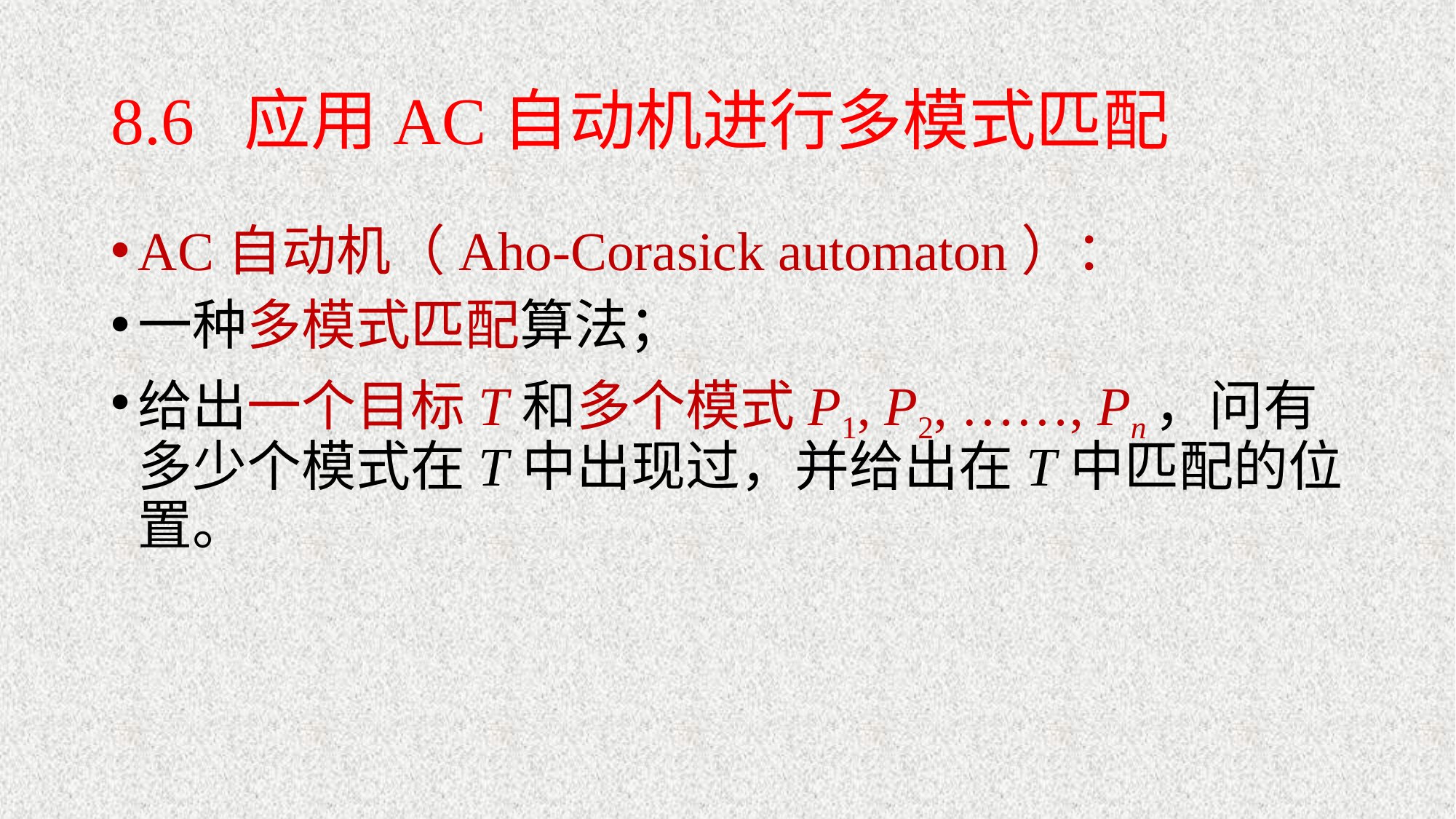

# 8.6  应用AC自动机进行多模式匹配
AC自动机（Aho-Corasick automaton）：
一种多模式匹配算法；
给出一个目标T和多个模式P1, P2, ……, Pn，问有多少个模式在T中出现过，并给出在T中匹配的位置。